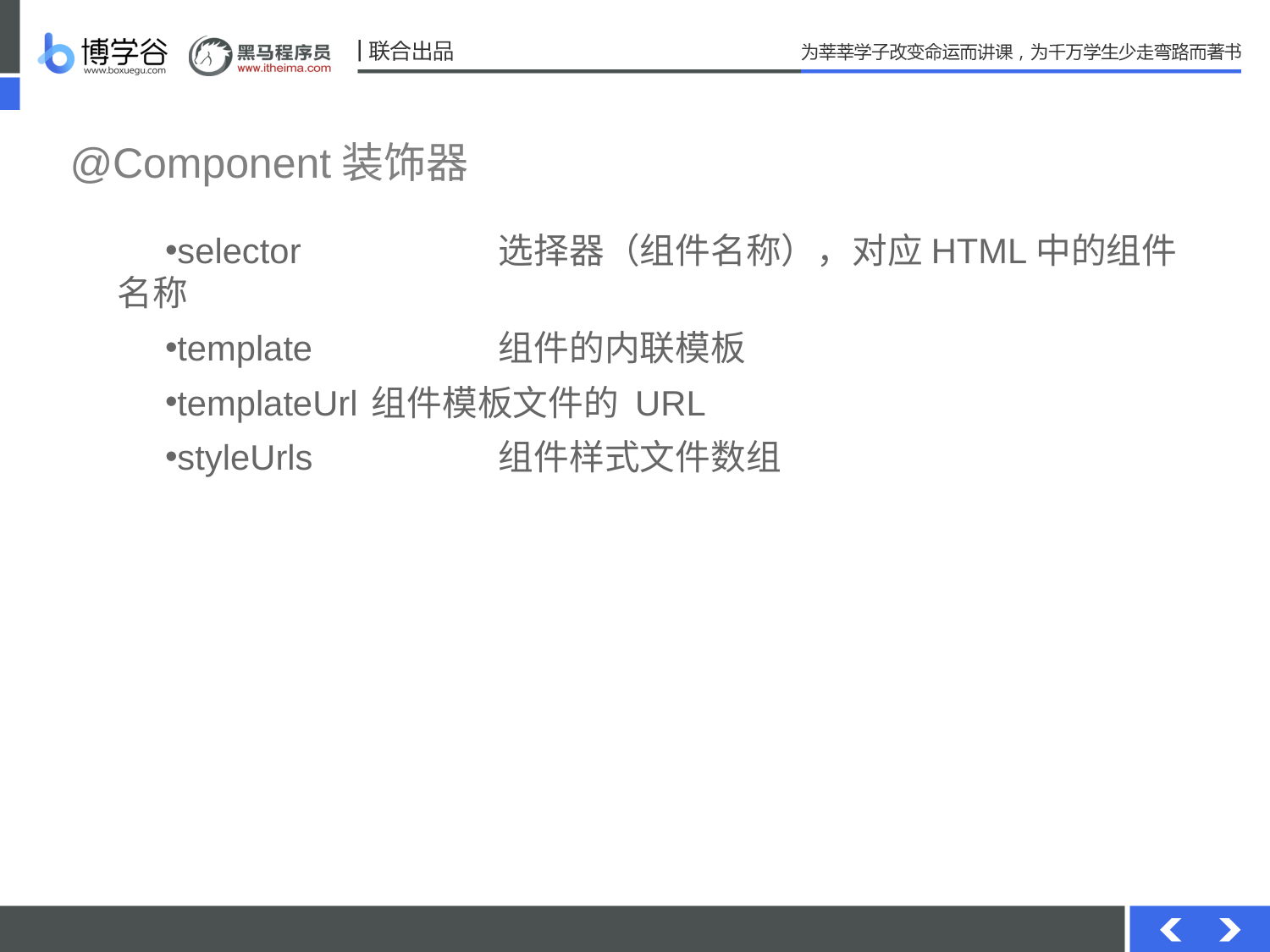

# @Component装饰器
selector		选择器（组件名称），对应HTML中的组件名称
template		组件的内联模板
templateUrl	组件模板文件的 URL
styleUrls		组件样式文件数组